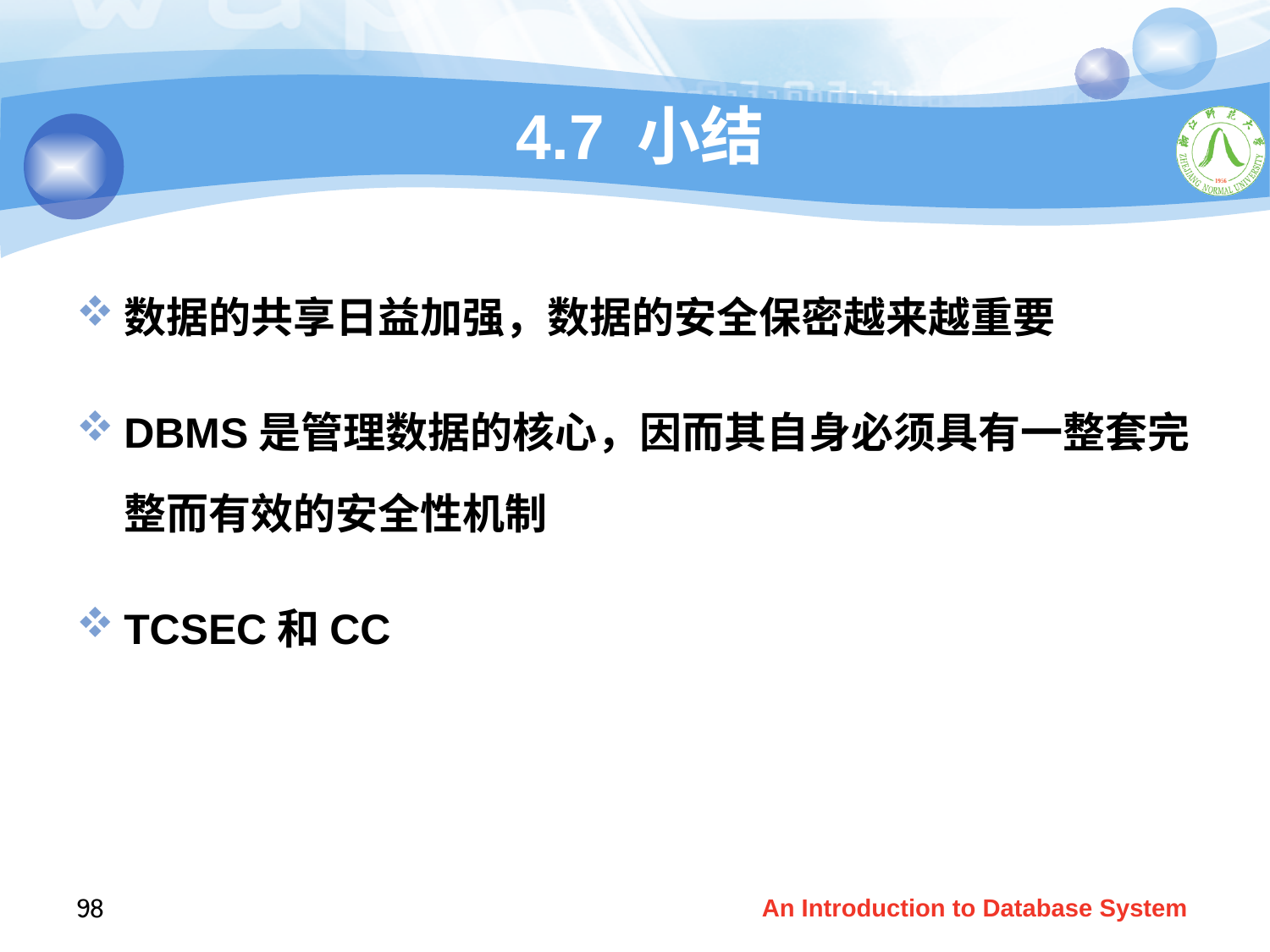

# 4.7 小结
数据的共享日益加强，数据的安全保密越来越重要
DBMS是管理数据的核心，因而其自身必须具有一整套完整而有效的安全性机制
TCSEC和CC

98
An Introduction to Database System